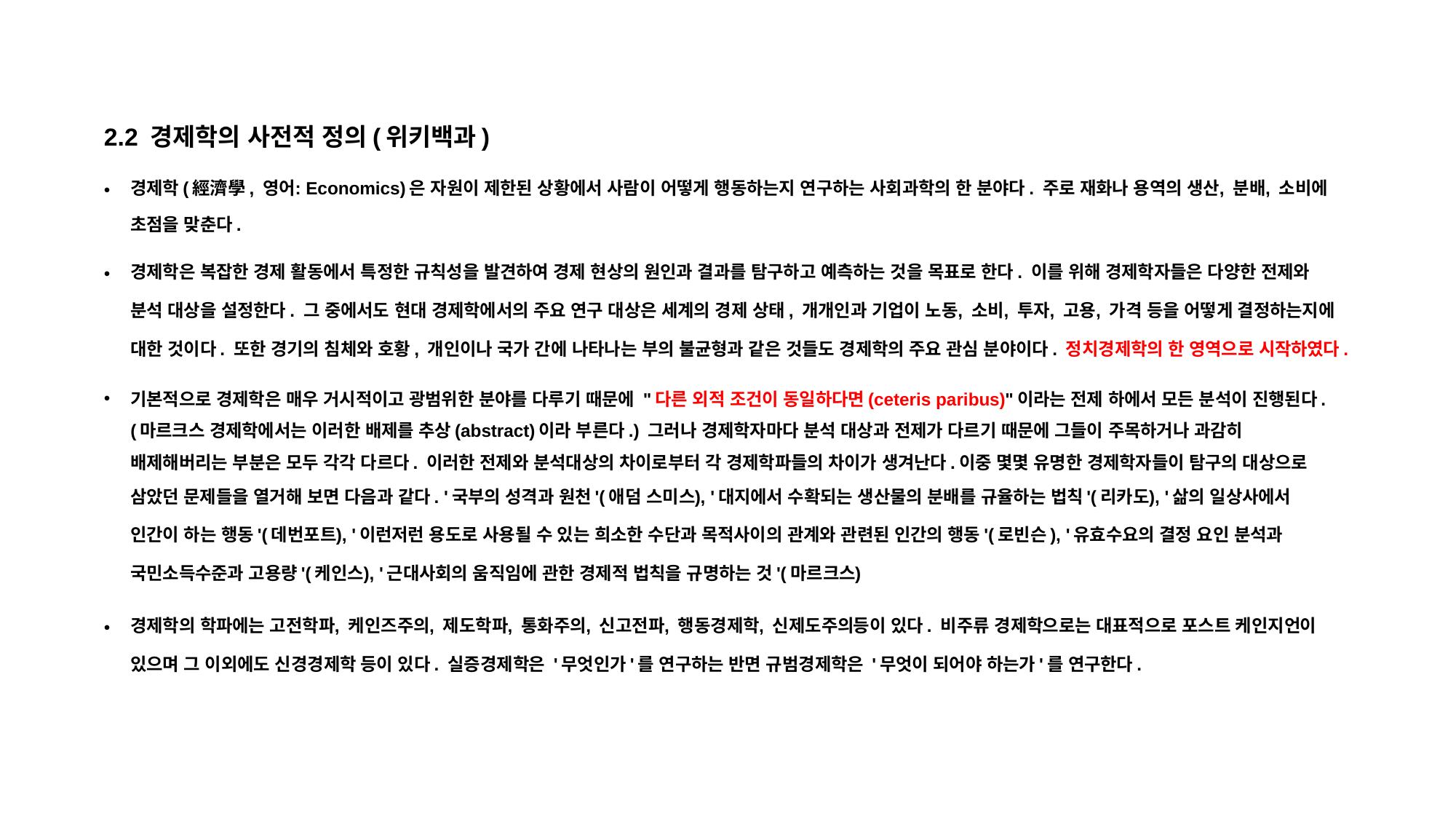

2.2 경제학의 사전적 정의(위키백과)
경제학(經濟學, 영어: Economics)은 자원이 제한된 상황에서 사람이 어떻게 행동하는지 연구하는 사회과학의 한 분야다. 주로 재화나 용역의 생산, 분배, 소비에 초점을 맞춘다.
경제학은 복잡한 경제 활동에서 특정한 규칙성을 발견하여 경제 현상의 원인과 결과를 탐구하고 예측하는 것을 목표로 한다. 이를 위해 경제학자들은 다양한 전제와 분석 대상을 설정한다. 그 중에서도 현대 경제학에서의 주요 연구 대상은 세계의 경제 상태, 개개인과 기업이 노동, 소비, 투자, 고용, 가격 등을 어떻게 결정하는지에 대한 것이다. 또한 경기의 침체와 호황, 개인이나 국가 간에 나타나는 부의 불균형과 같은 것들도 경제학의 주요 관심 분야이다. 정치경제학의 한 영역으로 시작하였다.
기본적으로 경제학은 매우 거시적이고 광범위한 분야를 다루기 때문에 "다른 외적 조건이 동일하다면(ceteris paribus)"이라는 전제 하에서 모든 분석이 진행된다.(마르크스 경제학에서는 이러한 배제를 추상(abstract)이라 부른다.) 그러나 경제학자마다 분석 대상과 전제가 다르기 때문에 그들이 주목하거나 과감히 배제해버리는 부분은 모두 각각 다르다. 이러한 전제와 분석대상의 차이로부터 각 경제학파들의 차이가 생겨난다.이중 몇몇 유명한 경제학자들이 탐구의 대상으로 삼았던 문제들을 열거해 보면 다음과 같다. '국부의 성격과 원천'(애덤 스미스), '대지에서 수확되는 생산물의 분배를 규율하는 법칙'(리카도), '삶의 일상사에서 인간이 하는 행동'(데번포트), '이런저런 용도로 사용될 수 있는 희소한 수단과 목적사이의 관계와 관련된 인간의 행동'(로빈슨), '유효수요의 결정 요인 분석과 국민소득수준과 고용량'(케인스), '근대사회의 움직임에 관한 경제적 법칙을 규명하는 것'(마르크스)
경제학의 학파에는 고전학파, 케인즈주의, 제도학파, 통화주의, 신고전파, 행동경제학, 신제도주의등이 있다. 비주류 경제학으로는 대표적으로 포스트 케인지언이 있으며 그 이외에도 신경경제학 등이 있다. 실증경제학은 '무엇인가'를 연구하는 반면 규범경제학은 '무엇이 되어야 하는가'를 연구한다.